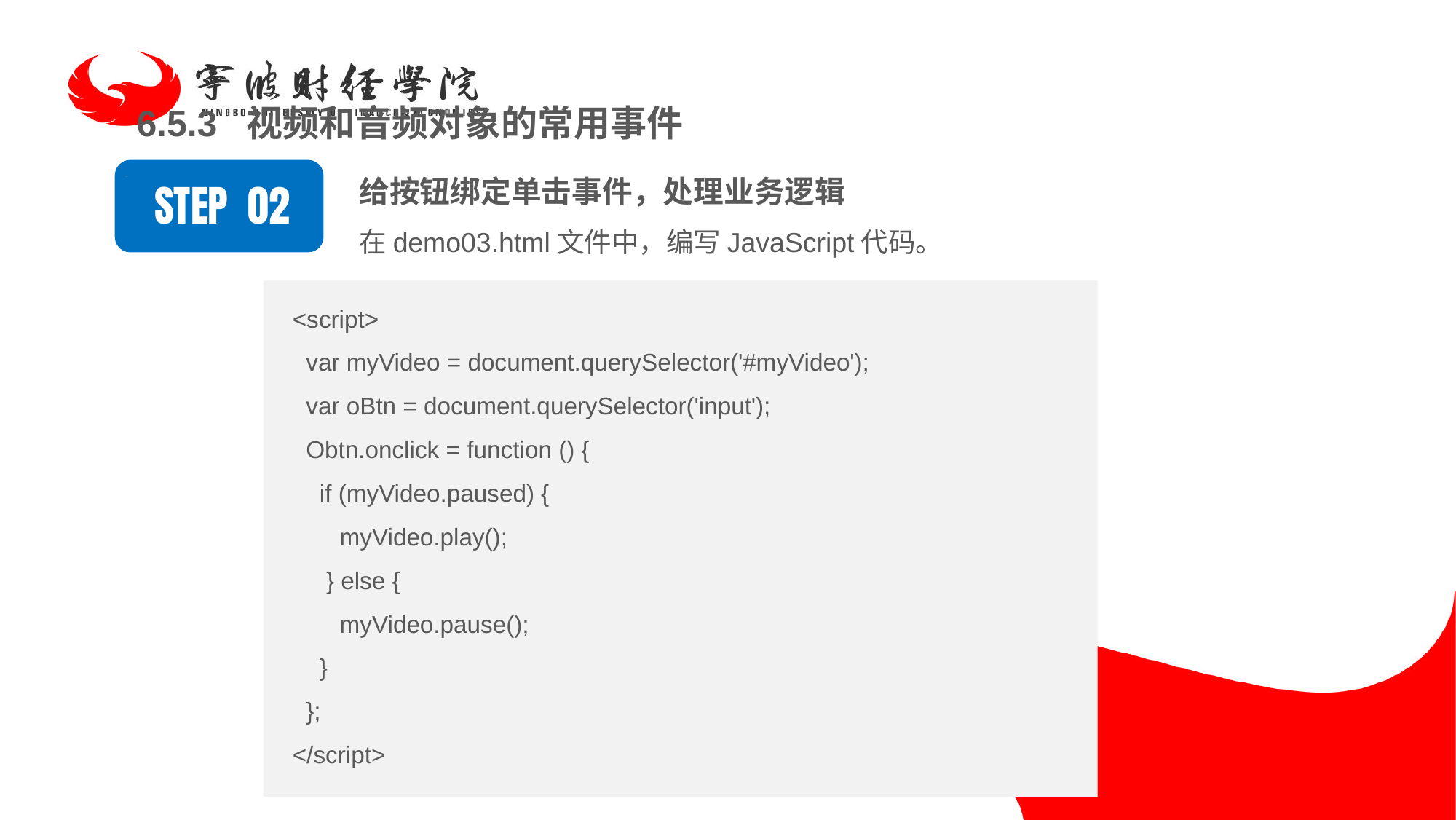

6.5.3  视频和音频对象的常用事件
给按钮绑定单击事件，处理业务逻辑
在demo03.html文件中，编写JavaScript代码。

STEP  02

<script>
  var myVideo = document.querySelector('#myVideo');
  var oBtn = document.querySelector('input');
  Obtn.onclick = function () {
    if (myVideo.paused) {
       myVideo.play();
     } else {
       myVideo.pause();
    }
  };
</script>